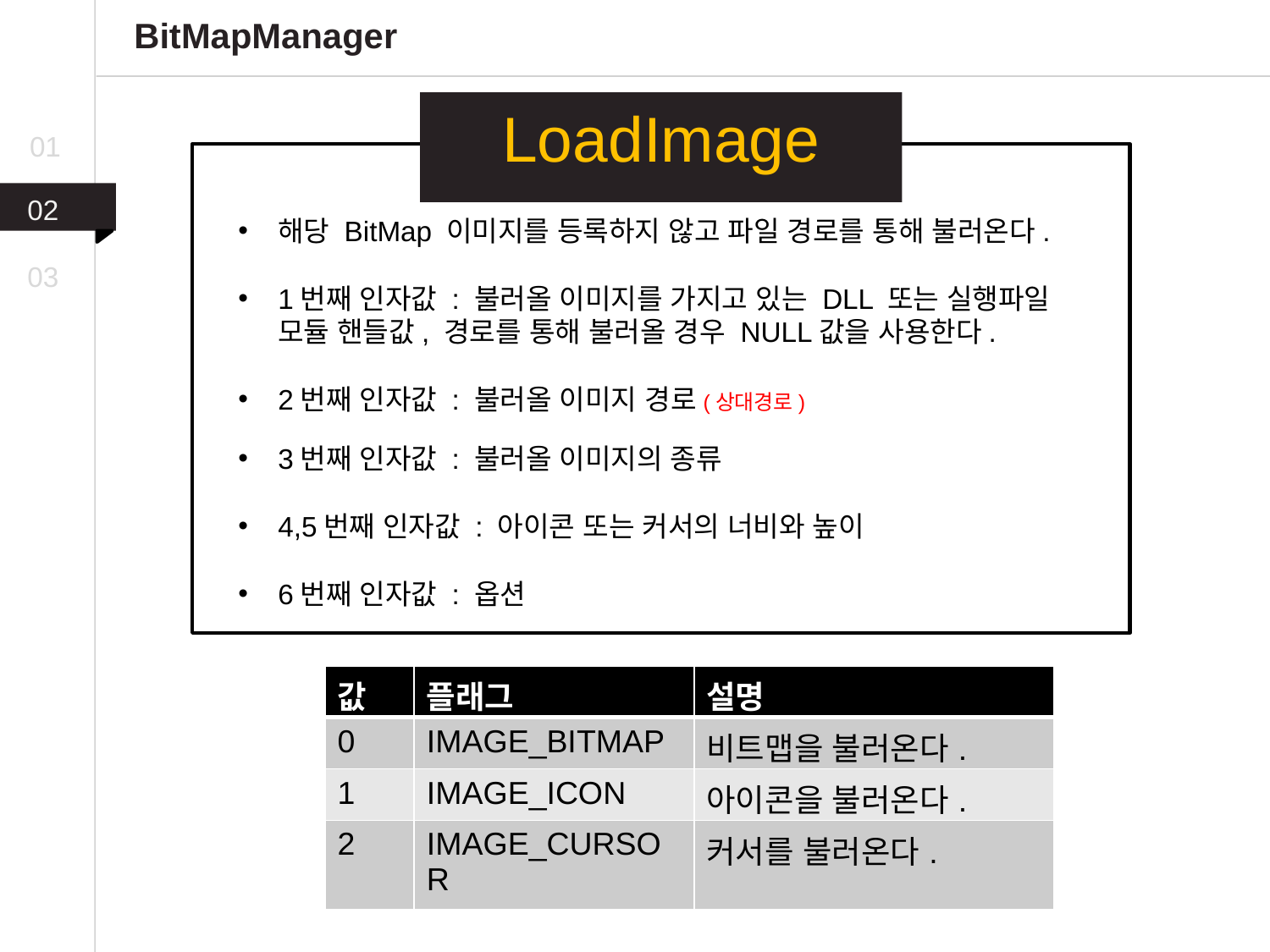

BitMapManager
LoadImage

01

02
해당 BitMap 이미지를 등록하지 않고 파일 경로를 통해 불러온다.

1번째 인자값 : 불러올 이미지를 가지고 있는 DLL 또는 실행파일  모듈 핸들값, 경로를 통해 불러올 경우 NULL값을 사용한다.

2번째 인자값 : 불러올 이미지 경로(상대경로)

3번째 인자값 : 불러올 이미지의 종류

4,5번째 인자값 : 아이콘 또는 커서의 너비와 높이

6번째 인자값 : 옵션

03
| 값 | 플래그 | 설명 |
| --- | --- | --- |
| 0 | IMAGE\_BITMAP | 비트맵을 불러온다. |
| 1 | IMAGE\_ICON | 아이콘을 불러온다. |
| 2 | IMAGE\_CURSOR | 커서를 불러온다. |